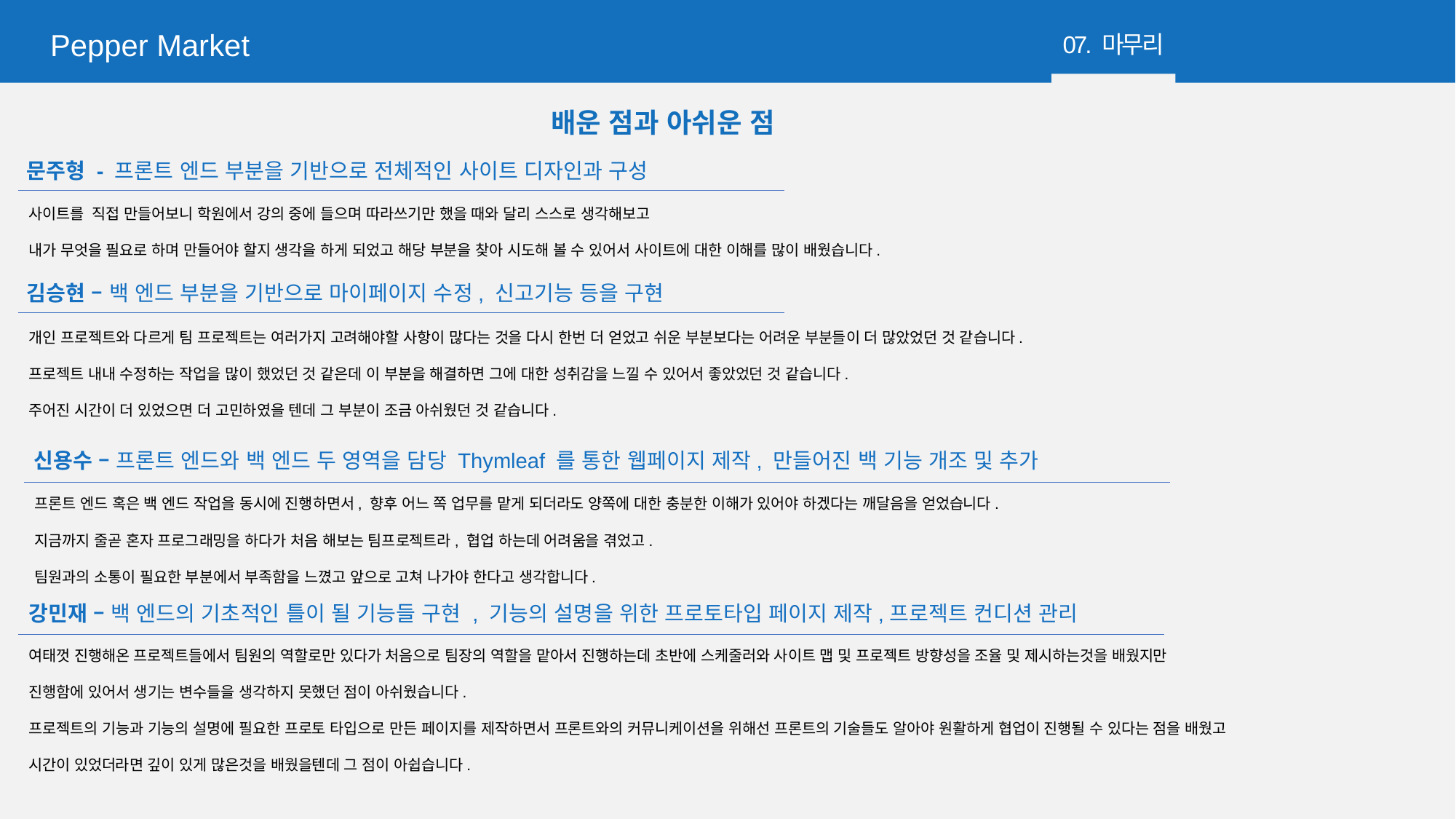

Pepper Market
07. 마무리
Brand Logo Is Here

배운 점과 아쉬운 점
 문주형 - 프론트 엔드 부분을 기반으로 전체적인 사이트 디자인과 구성

사이트를  직접 만들어보니 학원에서 강의 중에 들으며 따라쓰기만 했을 때와 달리 스스로 생각해보고

내가 무엇을 필요로 하며 만들어야 할지 생각을 하게 되었고 해당 부분을 찾아 시도해 볼 수 있어서 사이트에 대한 이해를 많이 배웠습니다.
 김승현 – 백 엔드 부분을 기반으로 마이페이지 수정, 신고기능 등을 구현
개인 프로젝트와 다르게 팀 프로젝트는 여러가지 고려해야할 사항이 많다는 것을 다시 한번 더 얻었고 쉬운 부분보다는 어려운 부분들이 더 많았었던 것 같습니다.

프로젝트 내내 수정하는 작업을 많이 했었던 것 같은데 이 부분을 해결하면 그에 대한 성취감을 느낄 수 있어서 좋았었던 것 같습니다.

주어진 시간이 더 있었으면 더 고민하였을 텐데 그 부분이 조금 아쉬웠던 것 같습니다.
 신용수 – 프론트 엔드와 백 엔드 두 영역을 담당 Thymleaf 를 통한 웹페이지 제작, 만들어진 백 기능 개조 및 추가
프론트 엔드 혹은 백 엔드 작업을 동시에 진행하면서, 향후 어느 쪽 업무를 맡게 되더라도 양쪽에 대한 충분한 이해가 있어야 하겠다는 깨달음을 얻었습니다.

지금까지 줄곧 혼자 프로그래밍을 하다가 처음 해보는 팀프로젝트라, 협업 하는데 어려움을 겪었고.

팀원과의 소통이 필요한 부분에서 부족함을 느꼈고 앞으로 고쳐 나가야 한다고 생각합니다.
강민재 – 백 엔드의 기초적인 틀이 될 기능들 구현 , 기능의 설명을 위한 프로토타입 페이지 제작,프로젝트 컨디션 관리
여태껏 진행해온 프로젝트들에서 팀원의 역할로만 있다가 처음으로 팀장의 역할을 맡아서 진행하는데 초반에 스케줄러와 사이트 맵 및 프로젝트 방향성을 조율 및 제시하는것을 배웠지만

진행함에 있어서 생기는 변수들을 생각하지 못했던 점이 아쉬웠습니다.

프로젝트의 기능과 기능의 설명에 필요한 프로토 타입으로 만든 페이지를 제작하면서 프론트와의 커뮤니케이션을 위해선 프론트의 기술들도 알아야 원활하게 협업이 진행될 수 있다는 점을 배웠고

시간이 있었더라면 깊이 있게 많은것을 배웠을텐데 그 점이 아쉽습니다.